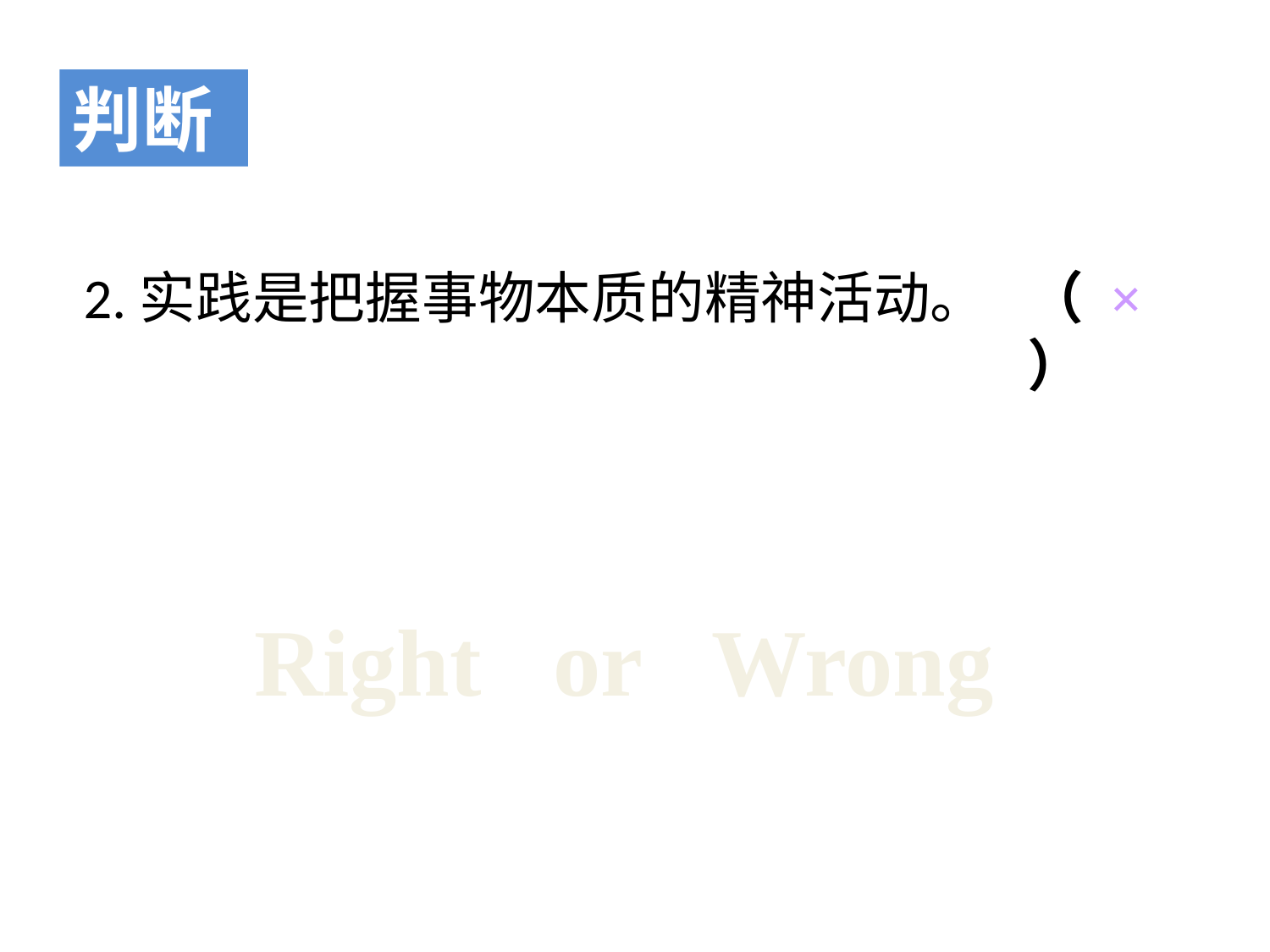

判断
    2.实践是把握事物本质的精神活动。
（ × ）

Right   or   Wrong